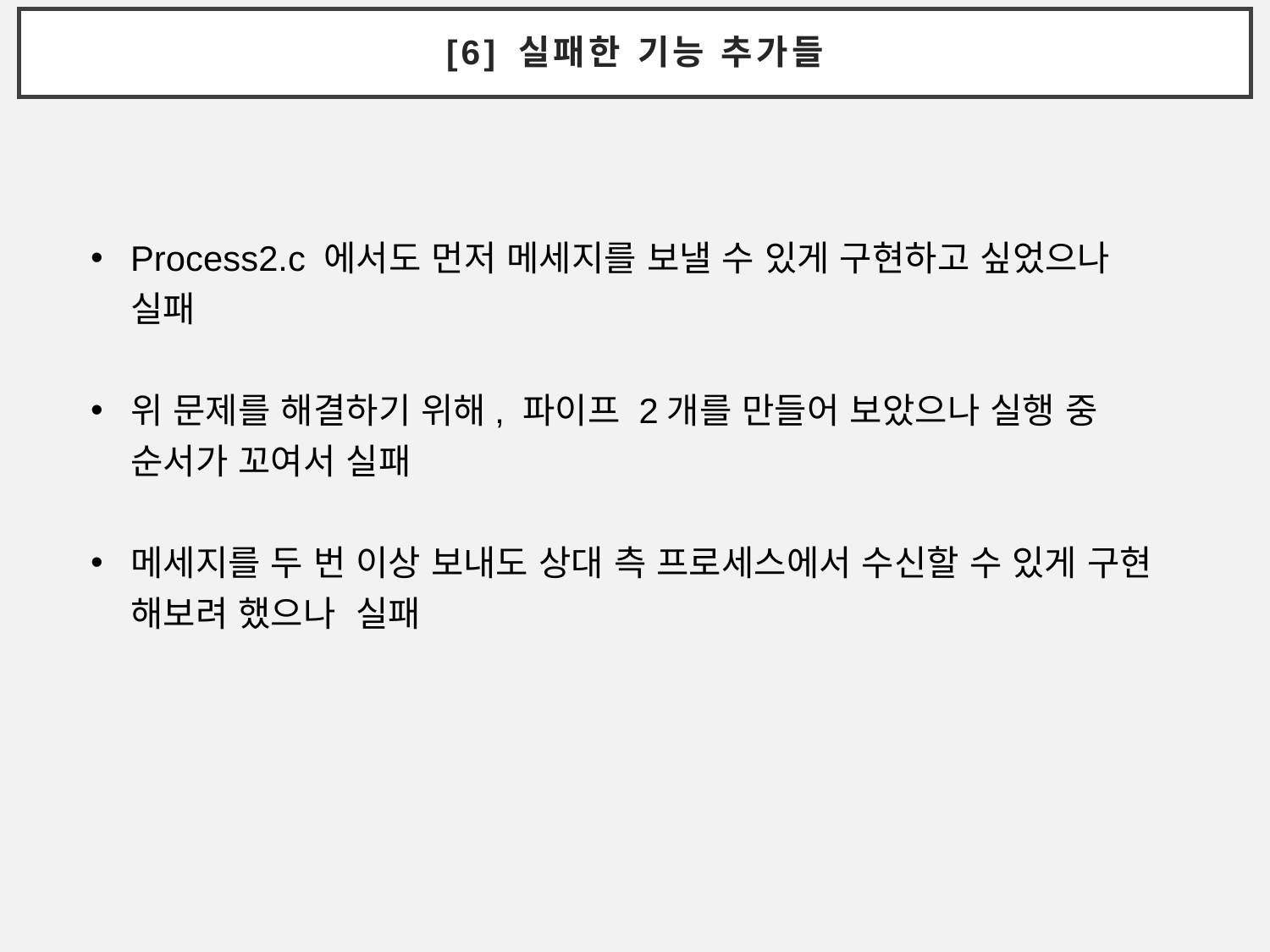

[6] 실패한 기능 추가들

Process2.c 에서도 먼저 메세지를 보낼 수 있게 구현하고 싶었으나 실패

위 문제를 해결하기 위해, 파이프 2개를 만들어 보았으나 실행 중 순서가 꼬여서 실패

메세지를 두 번 이상 보내도 상대 측 프로세스에서 수신할 수 있게 구현 해보려 했으나  실패